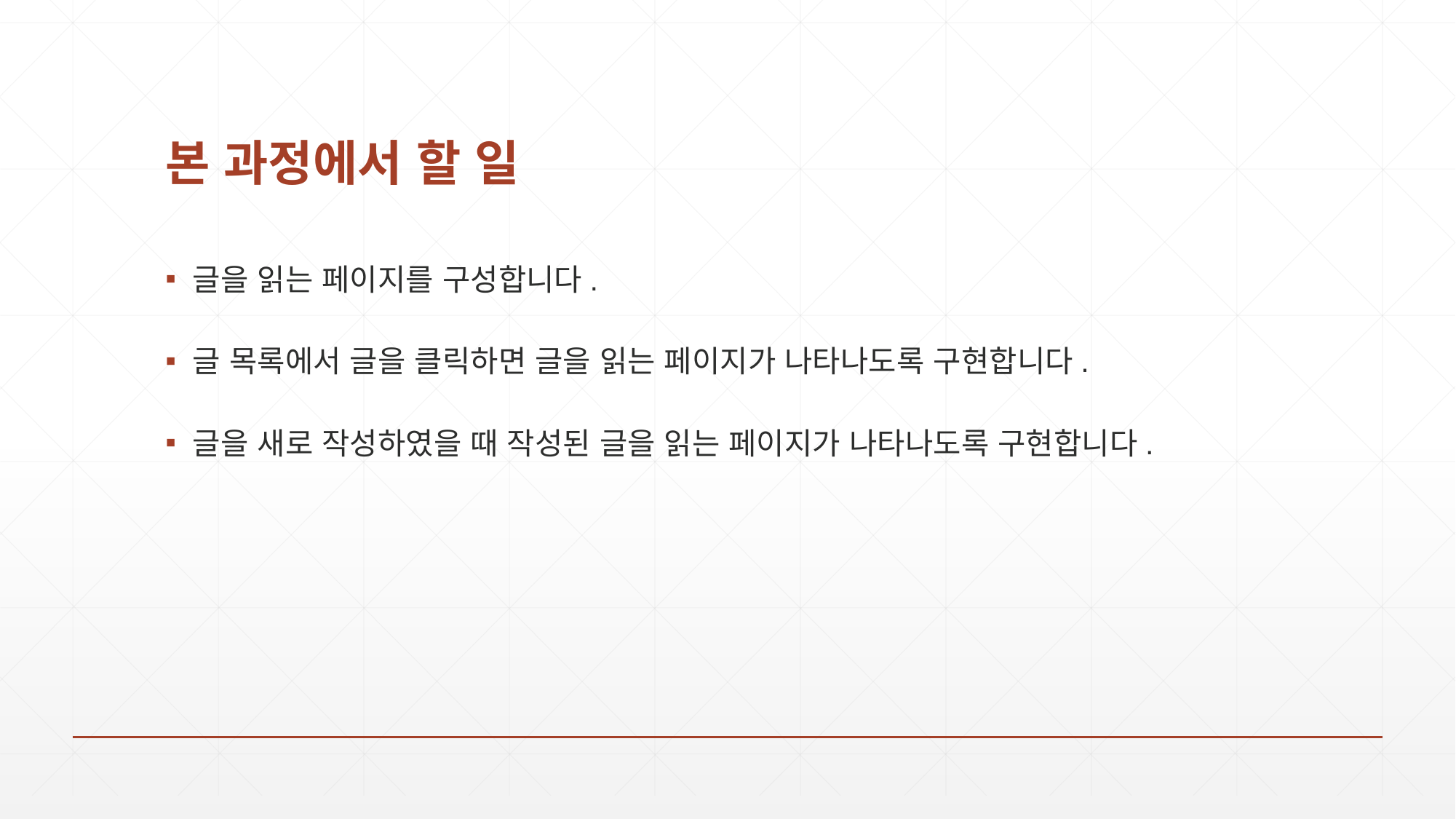

# 본 과정에서 할 일
글을 읽는 페이지를 구성합니다.
글 목록에서 글을 클릭하면 글을 읽는 페이지가 나타나도록 구현합니다.
글을 새로 작성하였을 때 작성된 글을 읽는 페이지가 나타나도록 구현합니다.